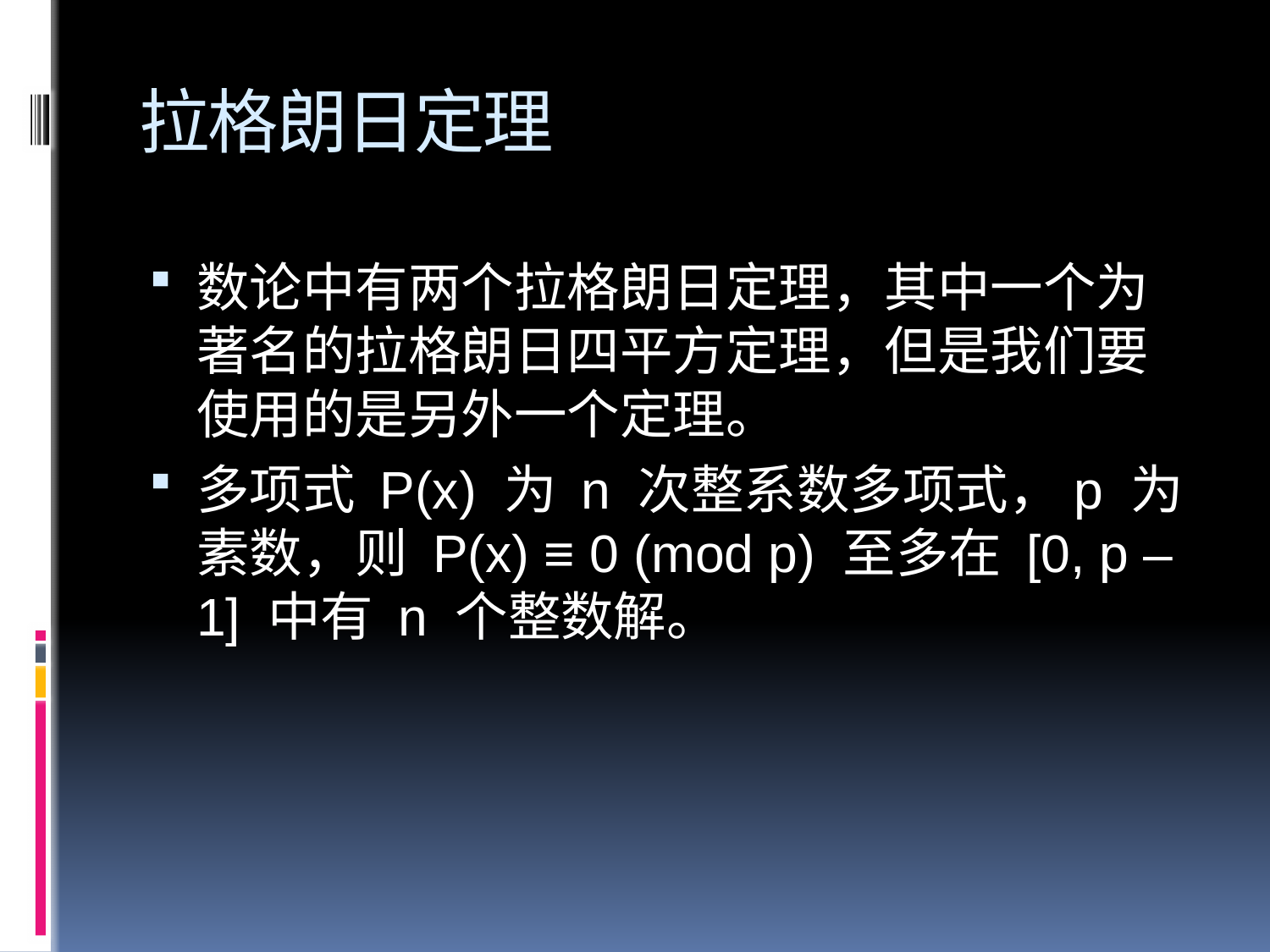

# 拉格朗日定理
数论中有两个拉格朗日定理，其中一个为著名的拉格朗日四平方定理，但是我们要使用的是另外一个定理。
多项式 P(x) 为 n 次整系数多项式，p 为素数，则 P(x) ≡ 0 (mod p) 至多在 [0, p – 1] 中有 n 个整数解。